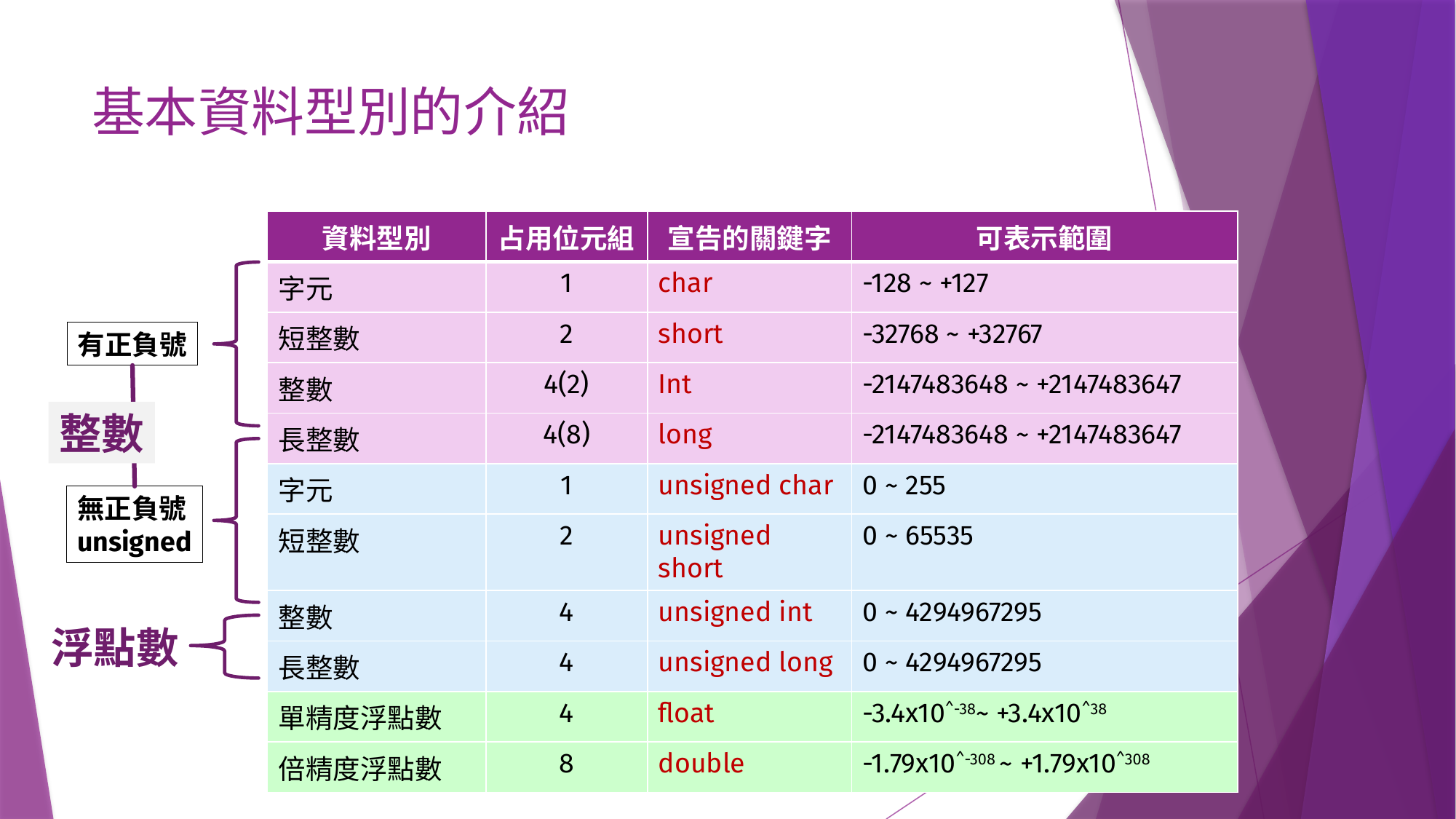

# 基本資料型別的介紹
| 資料型別 | 占用位元組 | 宣告的關鍵字 | 可表示範圍 |
| --- | --- | --- | --- |
| 字元 | 1 | char | -128 ~ +127 |
| 短整數 | 2 | short | -32768 ~ +32767 |
| 整數 | 4(2) | Int | -2147483648 ~ +2147483647 |
| 長整數 | 4(8) | long | -2147483648 ~ +2147483647 |
| 字元 | 1 | unsigned char | 0 ~ 255 |
| 短整數 | 2 | unsigned short | 0 ~ 65535 |
| 整數 | 4 | unsigned int | 0 ~ 4294967295 |
| 長整數 | 4 | unsigned long | 0 ~ 4294967295 |
| 單精度浮點數 | 4 | float | -3.4x10^-38~ +3.4x10^38 |
| 倍精度浮點數 | 8 | double | -1.79x10^-308 ~ +1.79x10^308 |

有正負號
整數

無正負號
unsigned

浮點數